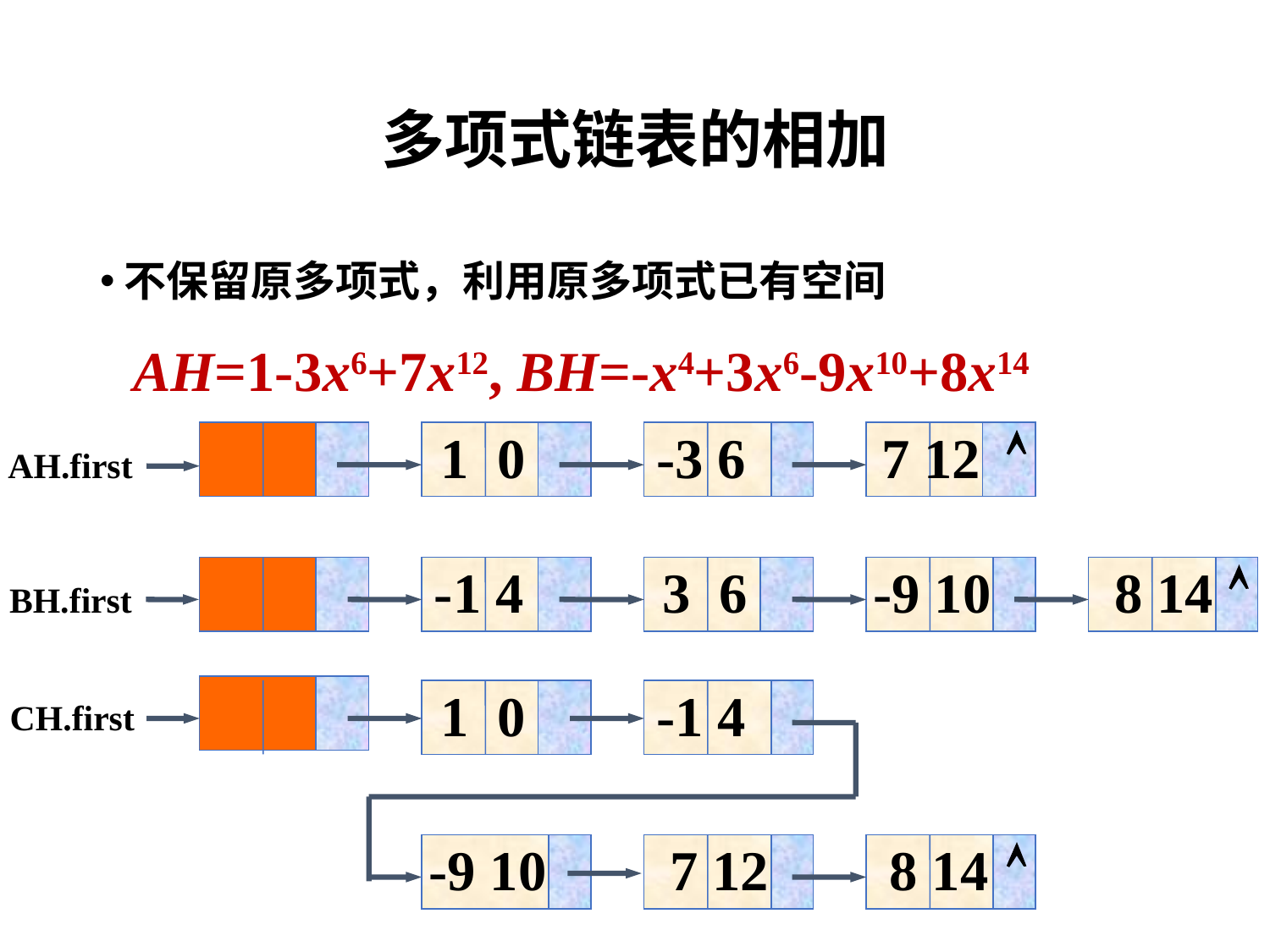

# 多项式链表的相加
不保留原多项式，利用原多项式已有空间
AH=1-3x6+7x12, BH=-x4+3x6-9x10+8x14
1  0
-3 6
7 12
∧

AH.first

-1 4
3  6
-9 10
8 14
∧

BH.first

1  0
-1 4

CH.first

-9 10
7 12
8 14
∧